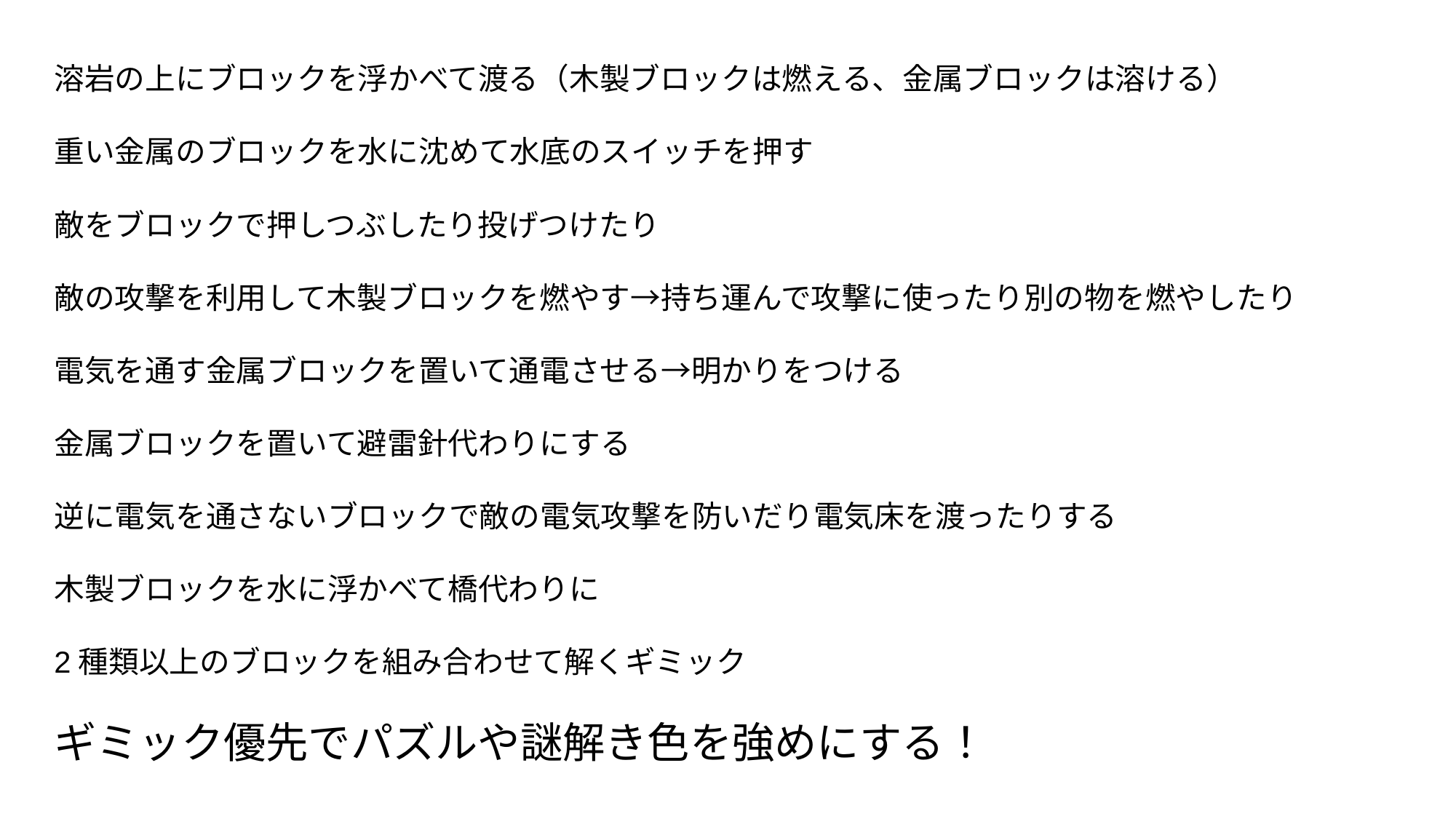

溶岩の上にブロックを浮かべて渡る（木製ブロックは燃える、金属ブロックは溶ける）

重い金属のブロックを水に沈めて水底のスイッチを押す

敵をブロックで押しつぶしたり投げつけたり

敵の攻撃を利用して木製ブロックを燃やす→持ち運んで攻撃に使ったり別の物を燃やしたり

電気を通す金属ブロックを置いて通電させる→明かりをつける

金属ブロックを置いて避雷針代わりにする

逆に電気を通さないブロックで敵の電気攻撃を防いだり電気床を渡ったりする

木製ブロックを水に浮かべて橋代わりに

2種類以上のブロックを組み合わせて解くギミック

ギミック優先でパズルや謎解き色を強めにする！